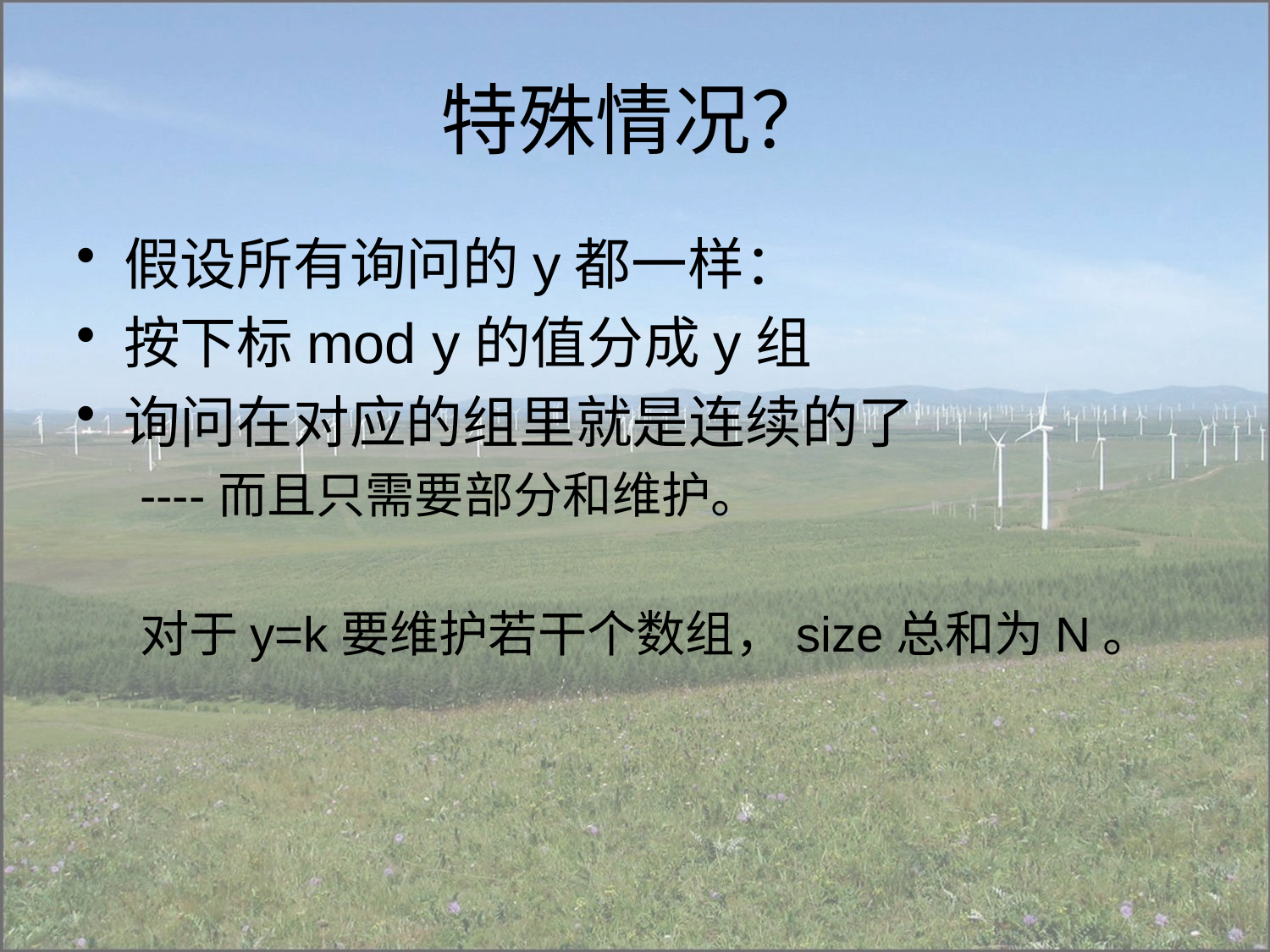

# 特殊情况？
假设所有询问的y都一样：
按下标mod y的值分成y组
询问在对应的组里就是连续的了
----而且只需要部分和维护。

对于y=k要维护若干个数组，size总和为N。